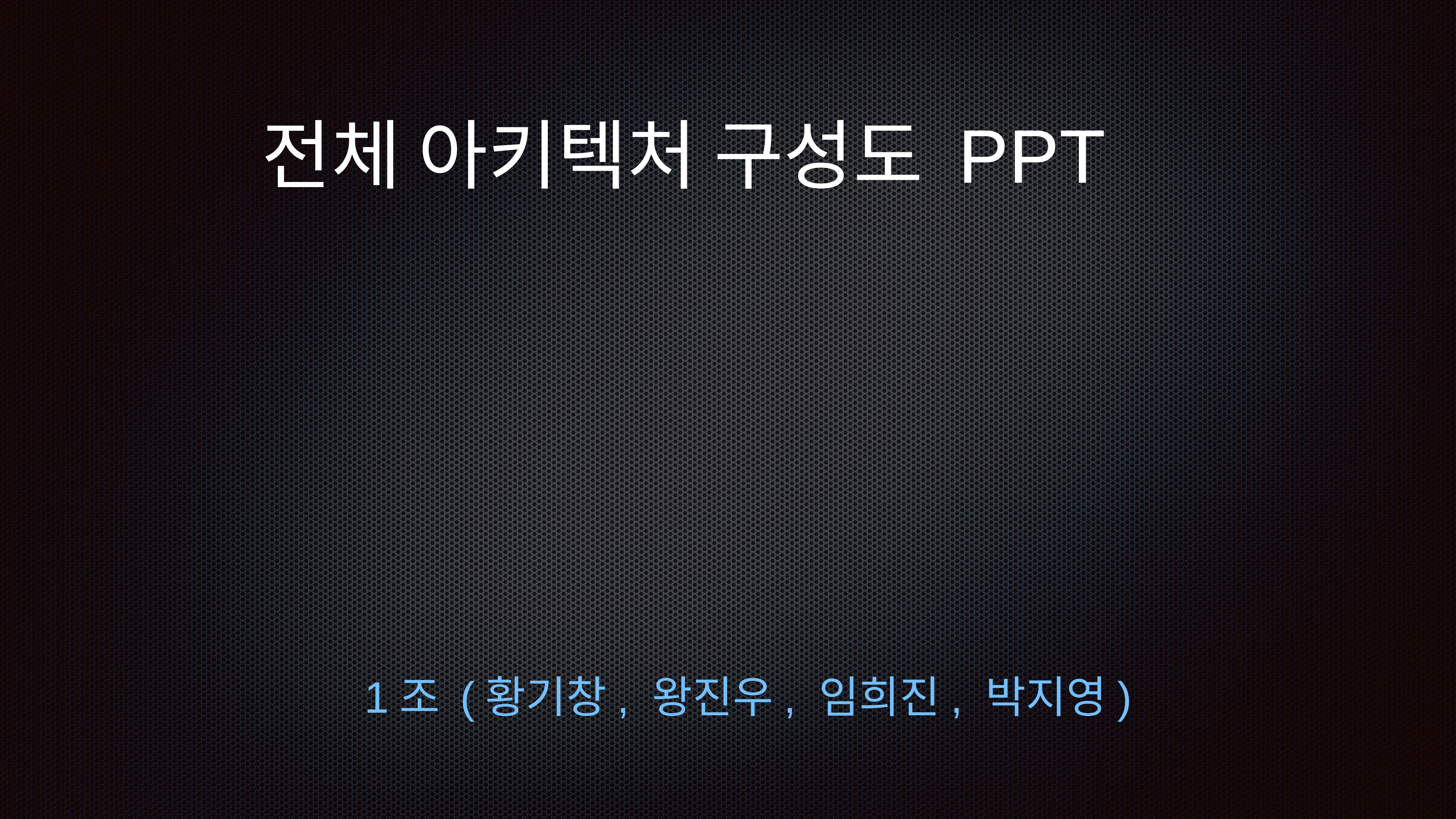

# 전체 아키텍처 구성도 PPT
1조 (황기창, 왕진우, 임희진, 박지영)